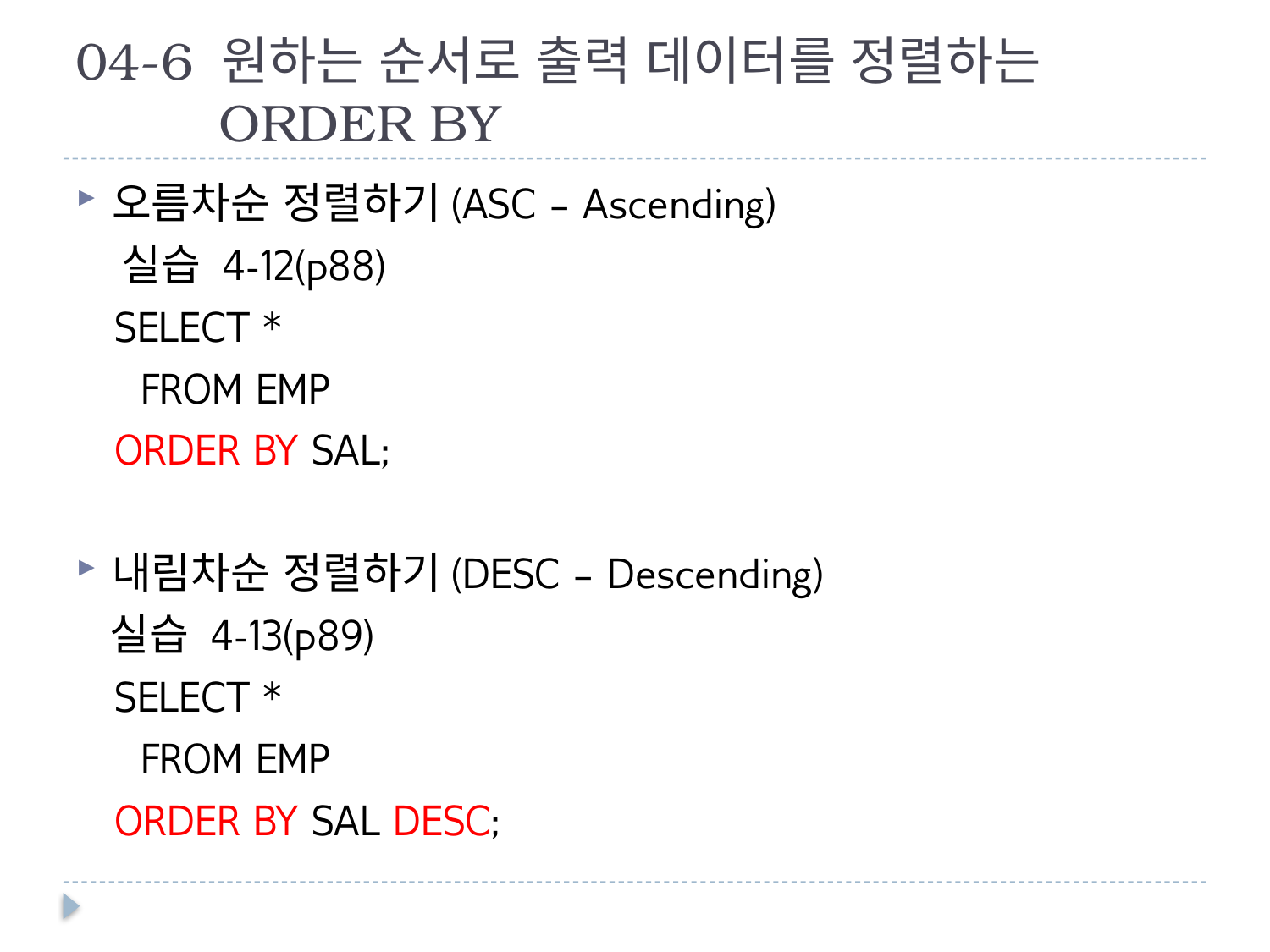

# 04-6 원하는 순서로 출력 데이터를 정렬하는 ORDER BY
오름차순 정렬하기(ASC – Ascending)
   실습 4-12(p88)
   SELECT *
     FROM EMP
   ORDER BY SAL;

내림차순 정렬하기(DESC – Descending)
  실습 4-13(p89)
   SELECT *
     FROM EMP
   ORDER BY SAL DESC;